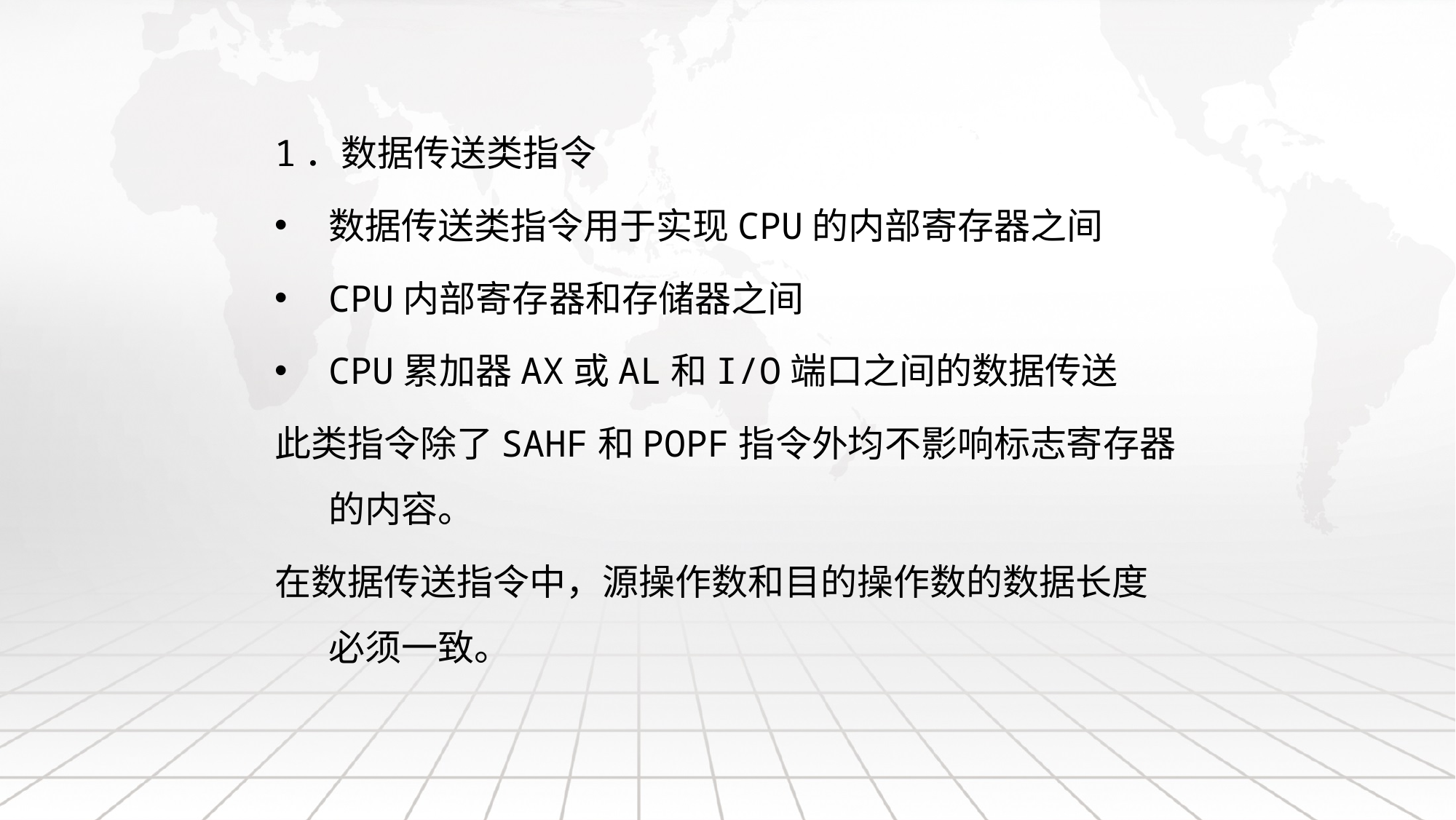

1．数据传送类指令
数据传送类指令用于实现CPU的内部寄存器之间
CPU内部寄存器和存储器之间
CPU累加器AX或AL和I/O端口之间的数据传送
此类指令除了SAHF和POPF指令外均不影响标志寄存器的内容。
在数据传送指令中，源操作数和目的操作数的数据长度必须一致。